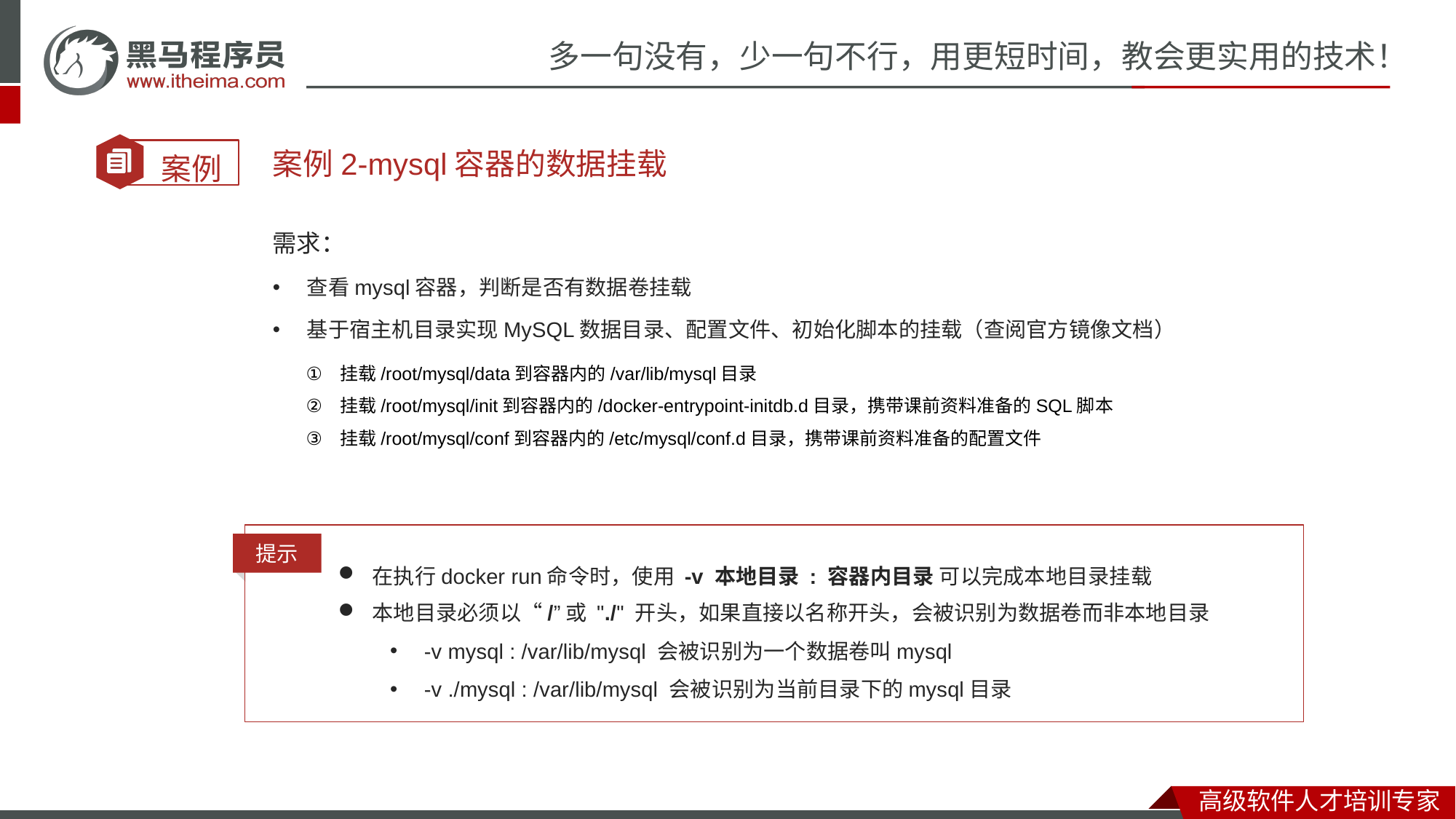

案例2-mysql容器的数据挂载
需求：
查看mysql容器，判断是否有数据卷挂载
基于宿主机目录实现MySQL数据目录、配置文件、初始化脚本的挂载（查阅官方镜像文档）

挂载/root/mysql/data到容器内的/var/lib/mysql目录
挂载/root/mysql/init到容器内的/docker-entrypoint-initdb.d目录，携带课前资料准备的SQL脚本
挂载/root/mysql/conf到容器内的/etc/mysql/conf.d目录，携带课前资料准备的配置文件

提示
在执行docker run命令时，使用 -v 本地目录 : 容器内目录 可以完成本地目录挂载

本地目录必须以“/”或 "./" 开头，如果直接以名称开头，会被识别为数据卷而非本地目录
-v mysql : /var/lib/mysql 会被识别为一个数据卷叫mysql
-v ./mysql : /var/lib/mysql 会被识别为当前目录下的mysql目录